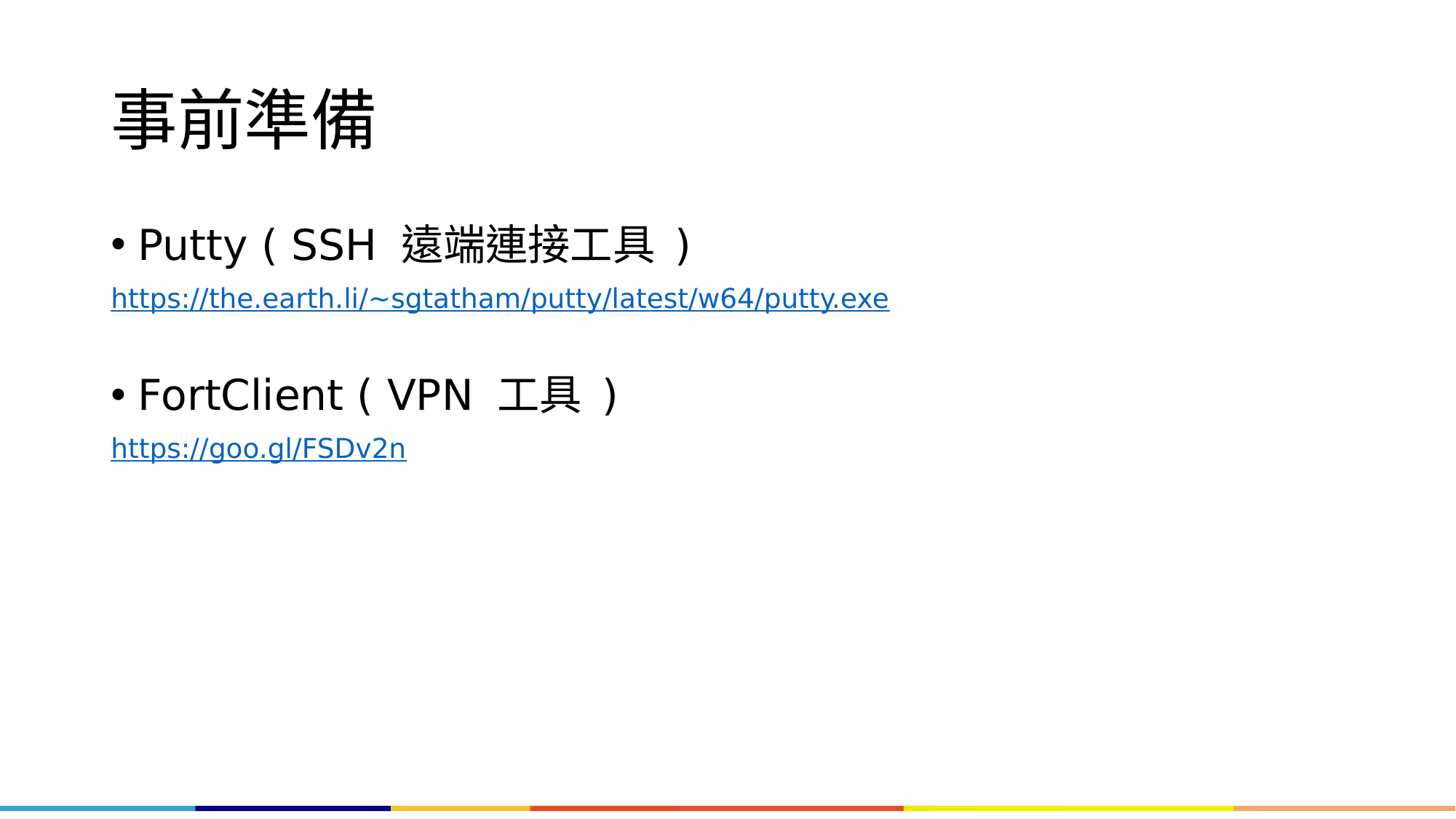

# 事前準備
Putty ( SSH 遠端連接工具 )
https://the.earth.li/~sgtatham/putty/latest/w64/putty.exe

FortClient ( VPN 工具 )
https://goo.gl/FSDv2n